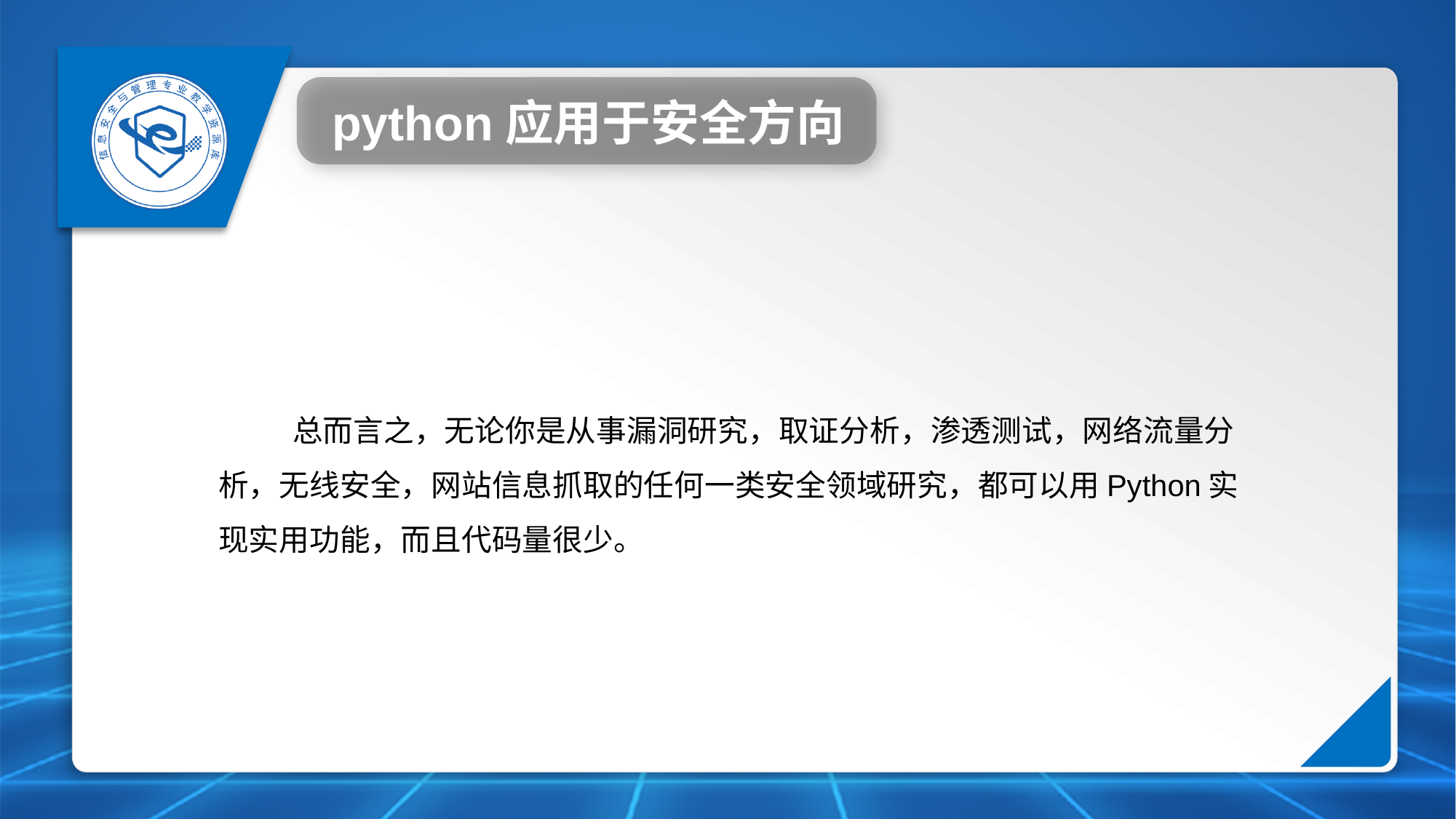

python应用于安全方向
 总而言之，无论你是从事漏洞研究，取证分析，渗透测试，网络流量分析，无线安全，网站信息抓取的任何一类安全领域研究，都可以用Python实现实用功能，而且代码量很少。